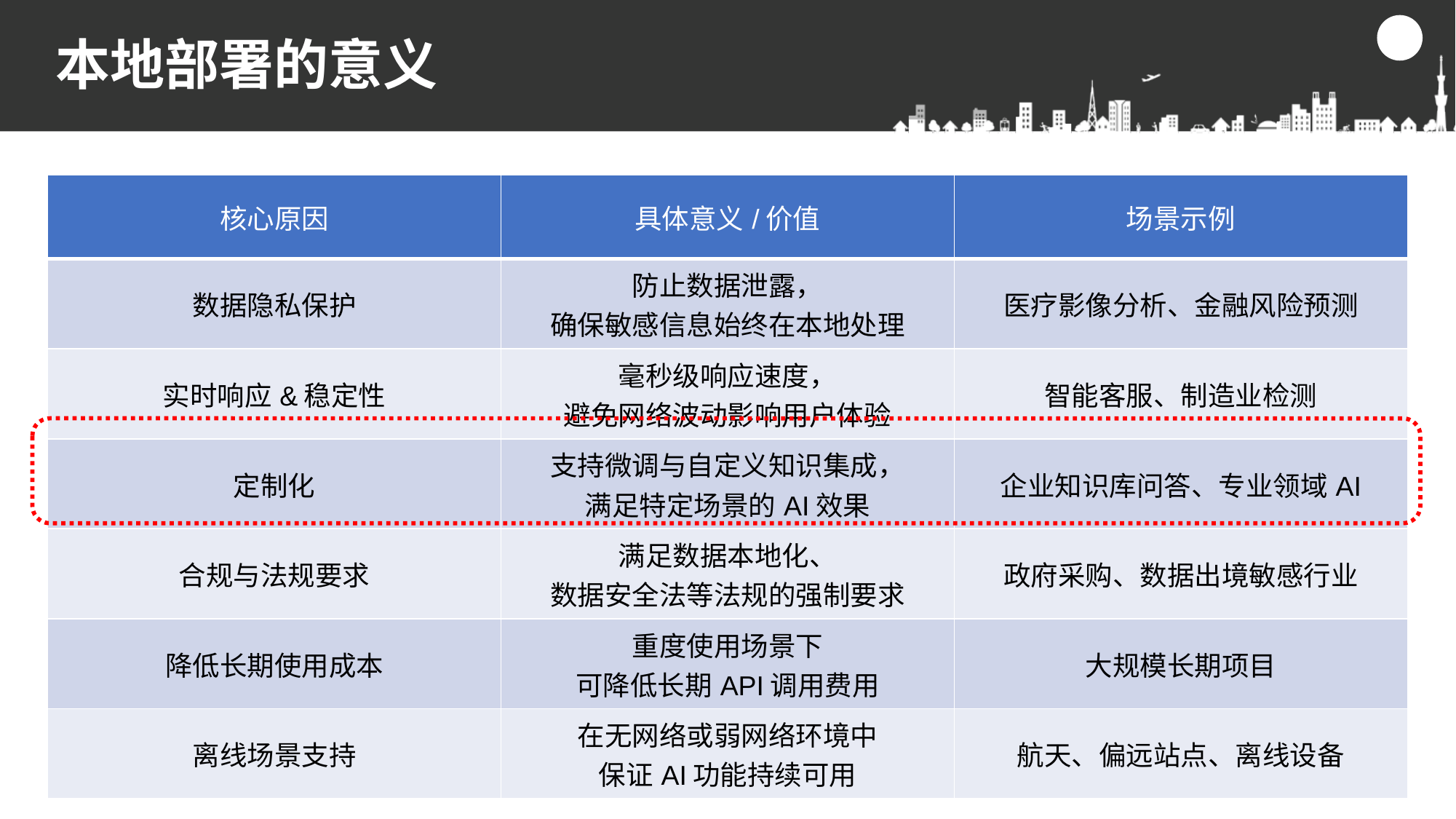

# 本地部署的意义
8
| 核心原因 | 具体意义/价值 | 场景示例 |
| --- | --- | --- |
| 数据隐私保护 | 防止数据泄露， 确保敏感信息始终在本地处理 | 医疗影像分析、金融风险预测 |
| 实时响应&稳定性 | 毫秒级响应速度， 避免网络波动影响用户体验 | 智能客服、制造业检测 |
| 定制化 | 支持微调与自定义知识集成， 满足特定场景的AI效果 | 企业知识库问答、专业领域AI |
| 合规与法规要求 | 满足数据本地化、 数据安全法等法规的强制要求 | 政府采购、数据出境敏感行业 |
| 降低长期使用成本 | 重度使用场景下 可降低长期API调用费用 | 大规模长期项目 |
| 离线场景支持 | 在无网络或弱网络环境中 保证AI功能持续可用 | 航天、偏远站点、离线设备 |